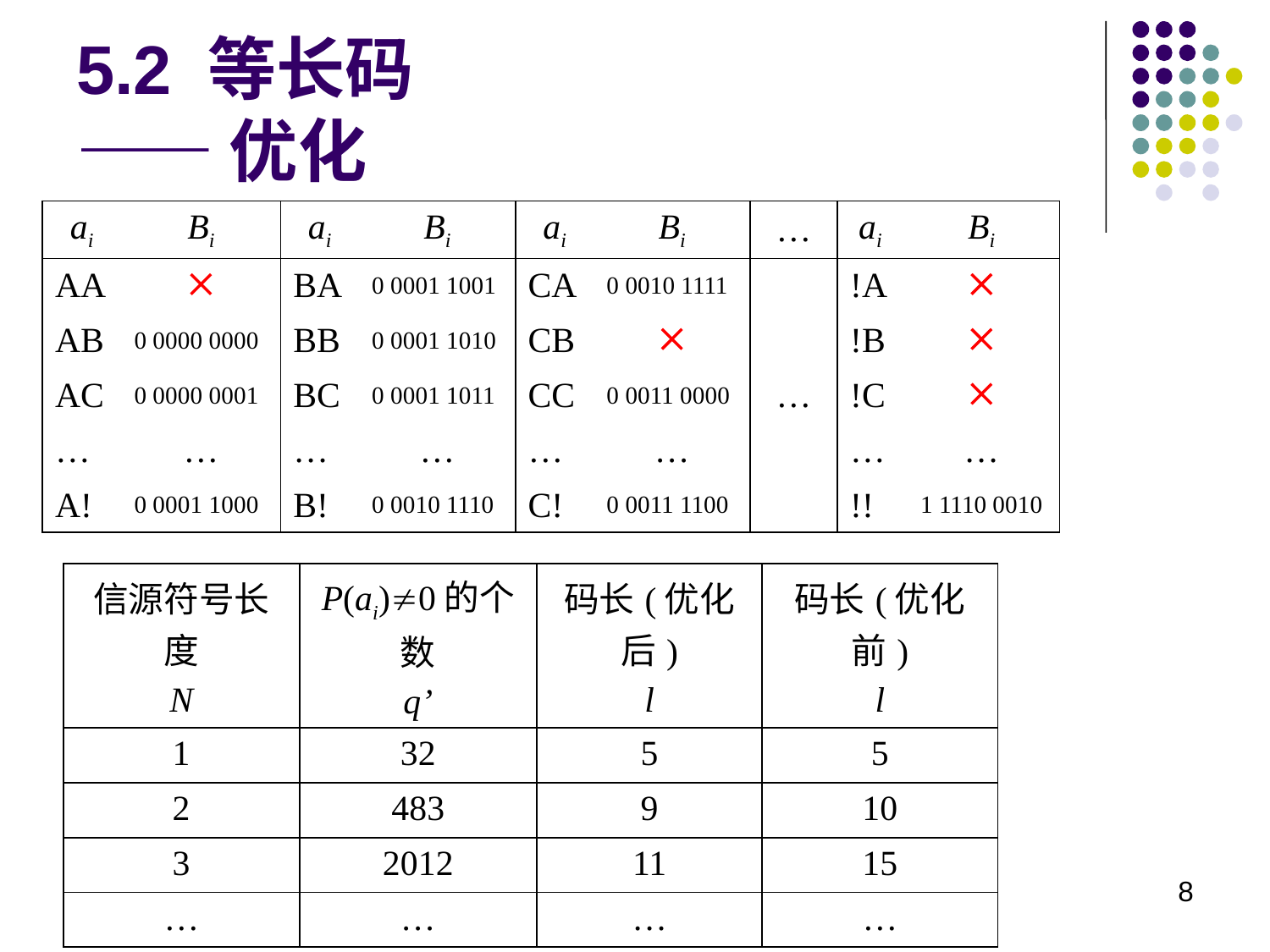

# 5.2 等长码 —— 优化
| ai | Bi | ai | Bi | ai | Bi | … | ai | Bi |
| --- | --- | --- | --- | --- | --- | --- | --- | --- |
| AA | × | BA | 0 0001 1001 | CA | 0 0010 1111 |  | !A | × |
| AB | 0 0000 0000 | BB | 0 0001 1010 | CB | × |  | !B | × |
| AC | 0 0000 0001 | BC | 0 0001 1011 | CC | 0 0011 0000 | … | !C | × |
| … | … | … | … | … | … |  | … | … |
| A! | 0 0001 1000 | B! | 0 0010 1110 | C! | 0 0011 1100 |  | !! | 1 1110 0010 |
| 信源符号长度 N | P(ai)≠0的个数 q’ | 码长(优化后) l | 码长(优化前) l |
| --- | --- | --- | --- |
| 1 | 32 | 5 | 5 |
| 2 | 483 | 9 | 10 |
| 3 | 2012 | 11 | 15 |
| … | … | … | … |
8